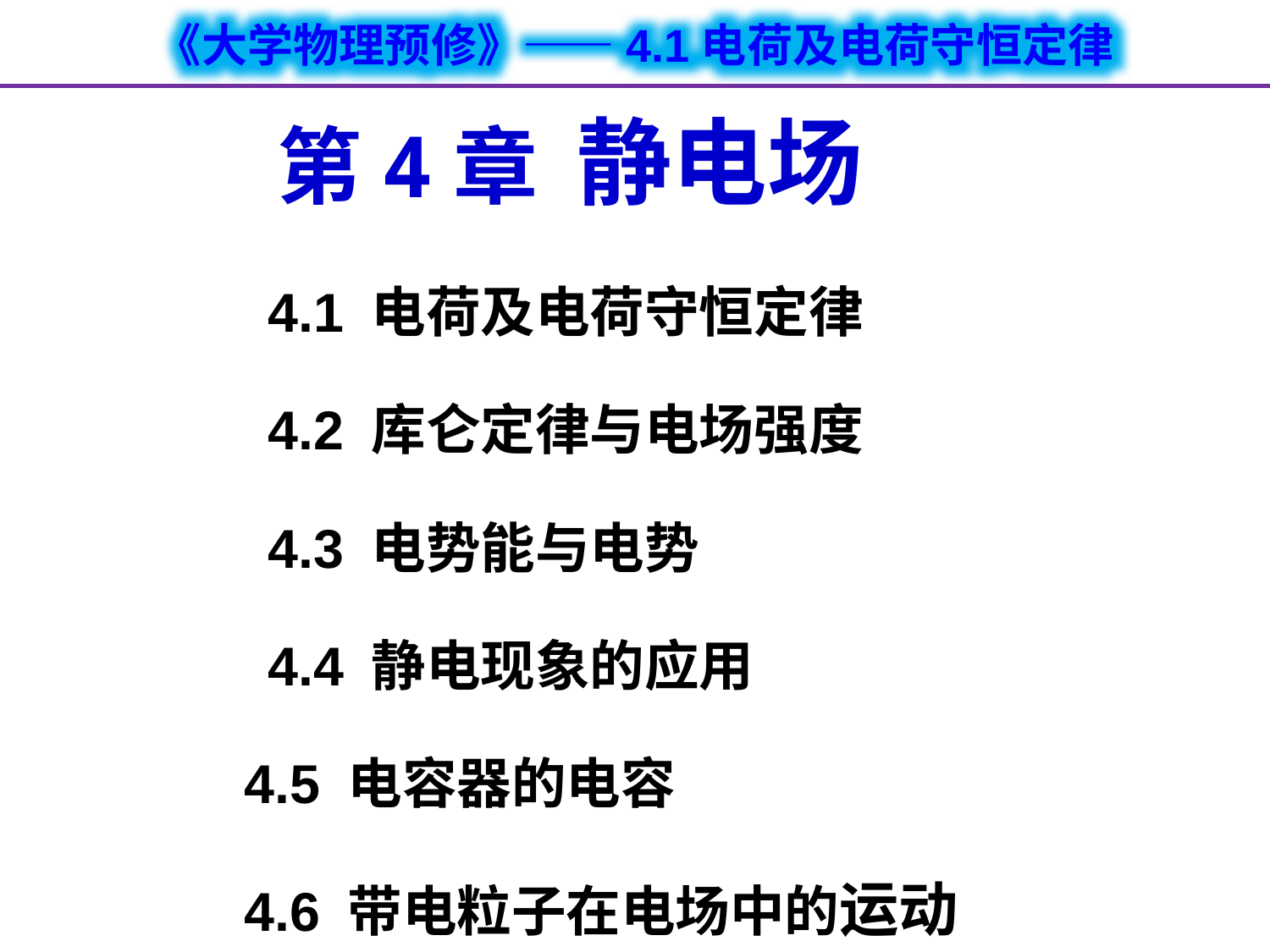

第4章  静电场
# 4.1 电荷及电荷守恒定律
    4.2 库仑定律与电场强度
    4.3 电势能与电势
    4.4 静电现象的应用
     4.5 电容器的电容
     4.6 带电粒子在电场中的运动